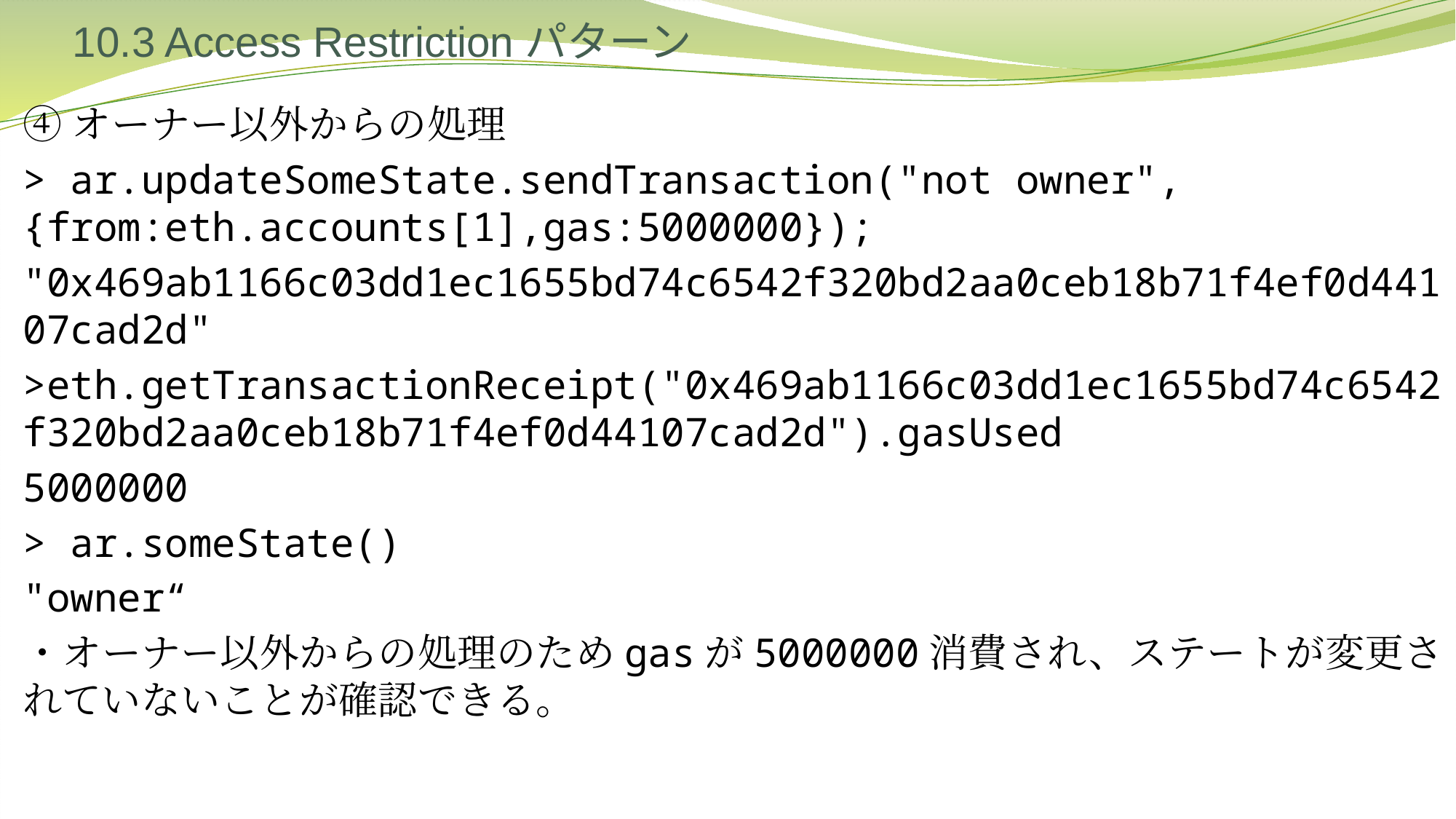

# 10.3 Access Restrictionパターン

④オーナー以外からの処理
> ar.updateSomeState.sendTransaction("not owner", {from:eth.accounts[1],gas:5000000});
"0x469ab1166c03dd1ec1655bd74c6542f320bd2aa0ceb18b71f4ef0d44107cad2d"
>eth.getTransactionReceipt("0x469ab1166c03dd1ec1655bd74c6542f320bd2aa0ceb18b71f4ef0d44107cad2d").gasUsed
5000000
> ar.someState()
"owner“
・オーナー以外からの処理のためgasが5000000消費され、ステートが変更されていないことが確認できる。